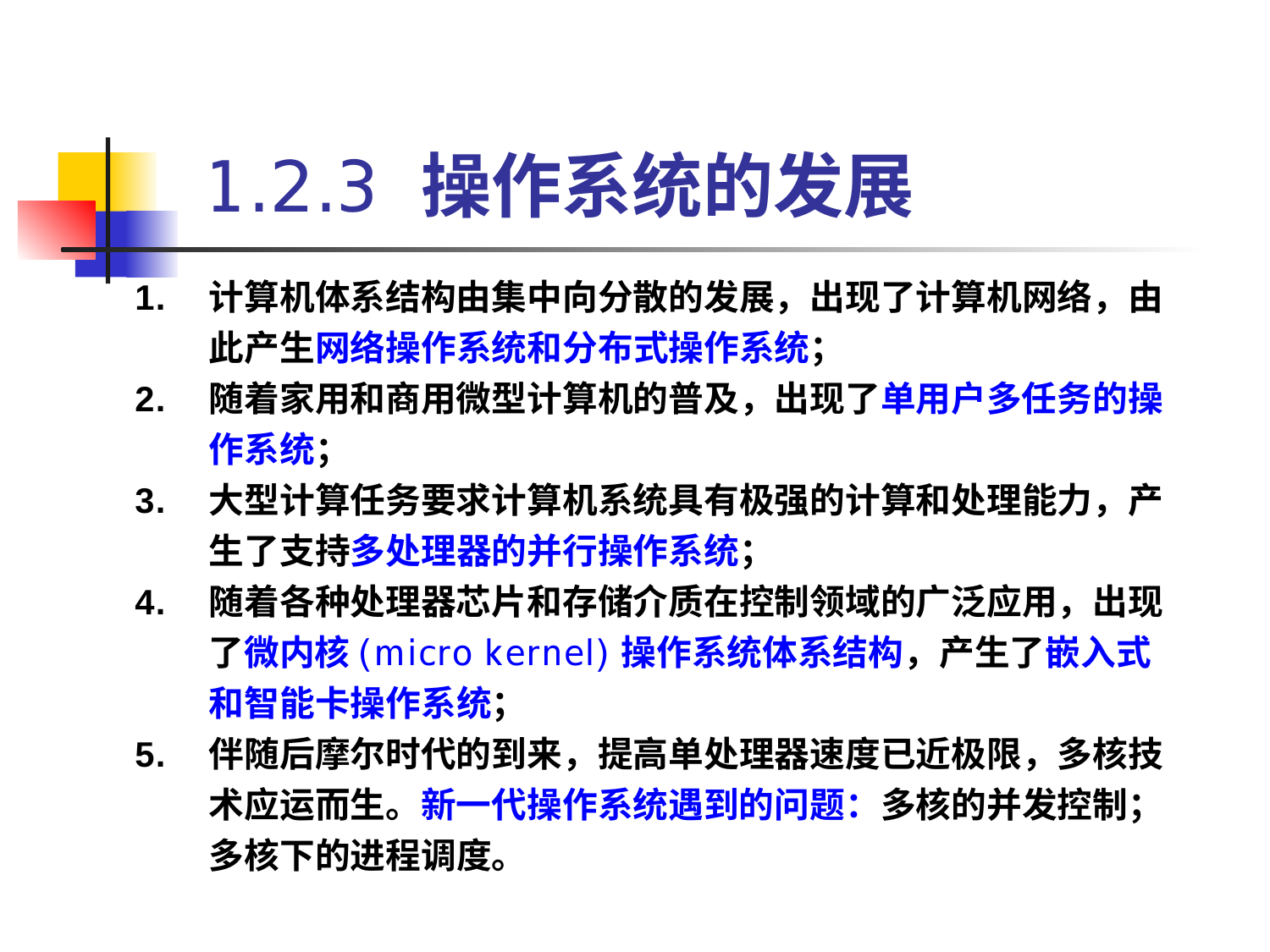

1.2.3 操作系统的发展
计算机体系结构由集中向分散的发展，出现了计算机网络，由此产生网络操作系统和分布式操作系统；
随着家用和商用微型计算机的普及，出现了单用户多任务的操作系统；
大型计算任务要求计算机系统具有极强的计算和处理能力，产生了支持多处理器的并行操作系统；
随着各种处理器芯片和存储介质在控制领域的广泛应用，出现了微内核(micro kernel)操作系统体系结构，产生了嵌入式和智能卡操作系统；
伴随后摩尔时代的到来，提高单处理器速度已近极限，多核技术应运而生。新一代操作系统遇到的问题：多核的并发控制；多核下的进程调度。